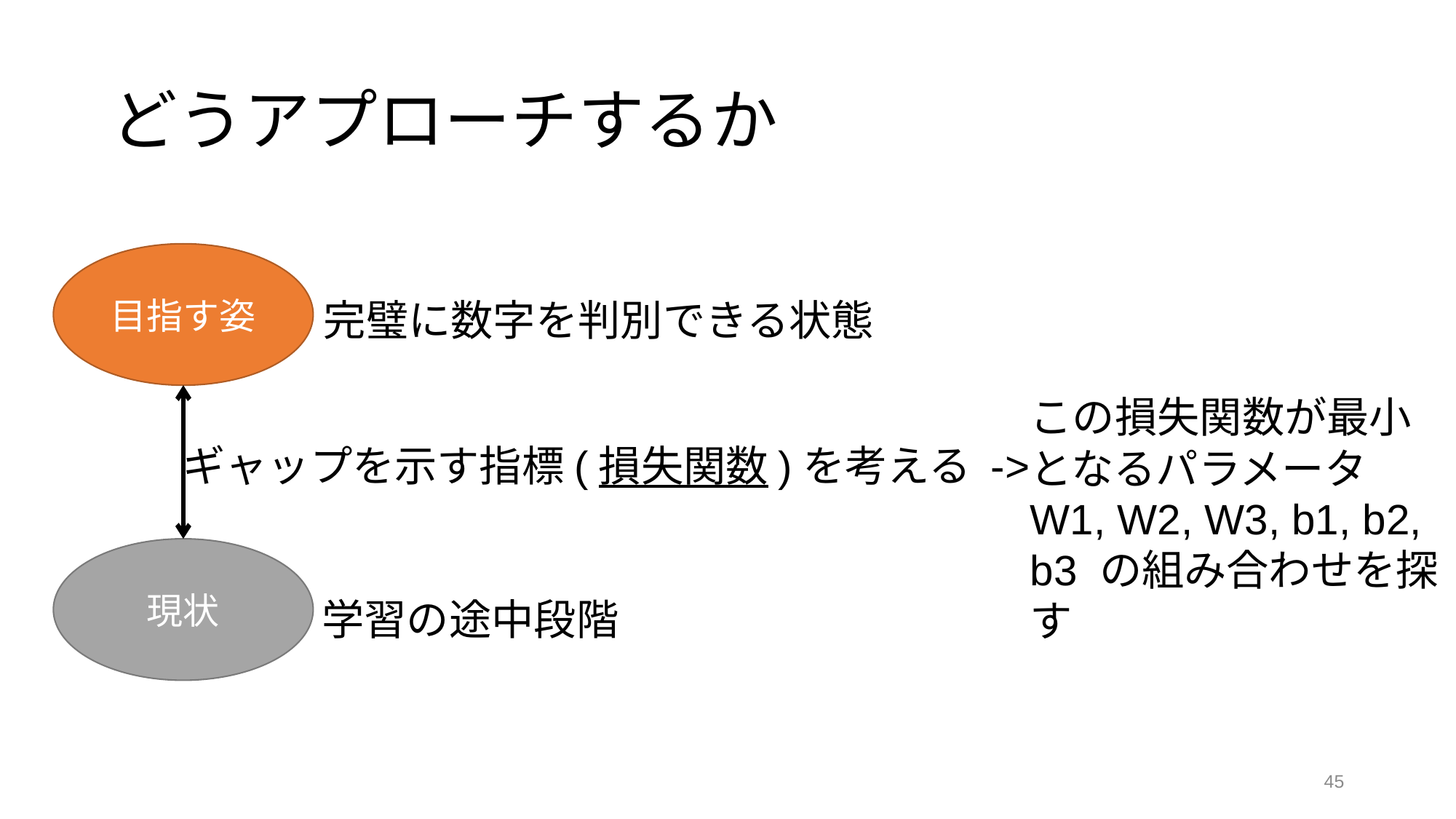

# どうアプローチするか
目指す姿
完璧に数字を判別できる状態
この損失関数が最小となるパラメータW1, W2, W3, b1, b2, b3 の組み合わせを探す
ギャップを示す指標(損失関数)を考える ->
現状
学習の途中段階
45